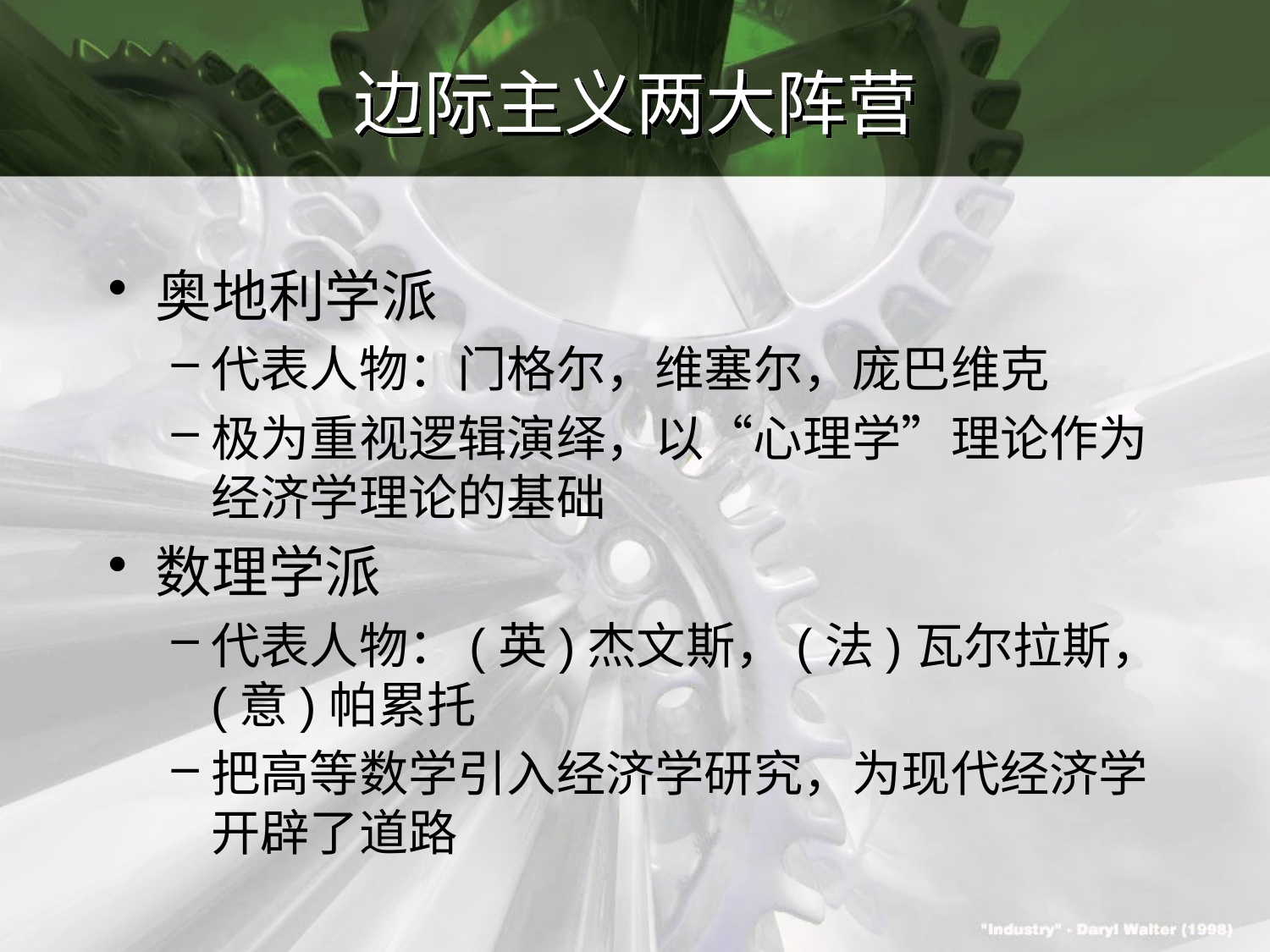

# 边际主义两大阵营
奥地利学派
代表人物：门格尔，维塞尔，庞巴维克
极为重视逻辑演绎，以“心理学”理论作为经济学理论的基础
数理学派
代表人物：(英)杰文斯，(法)瓦尔拉斯，(意)帕累托
把高等数学引入经济学研究，为现代经济学开辟了道路